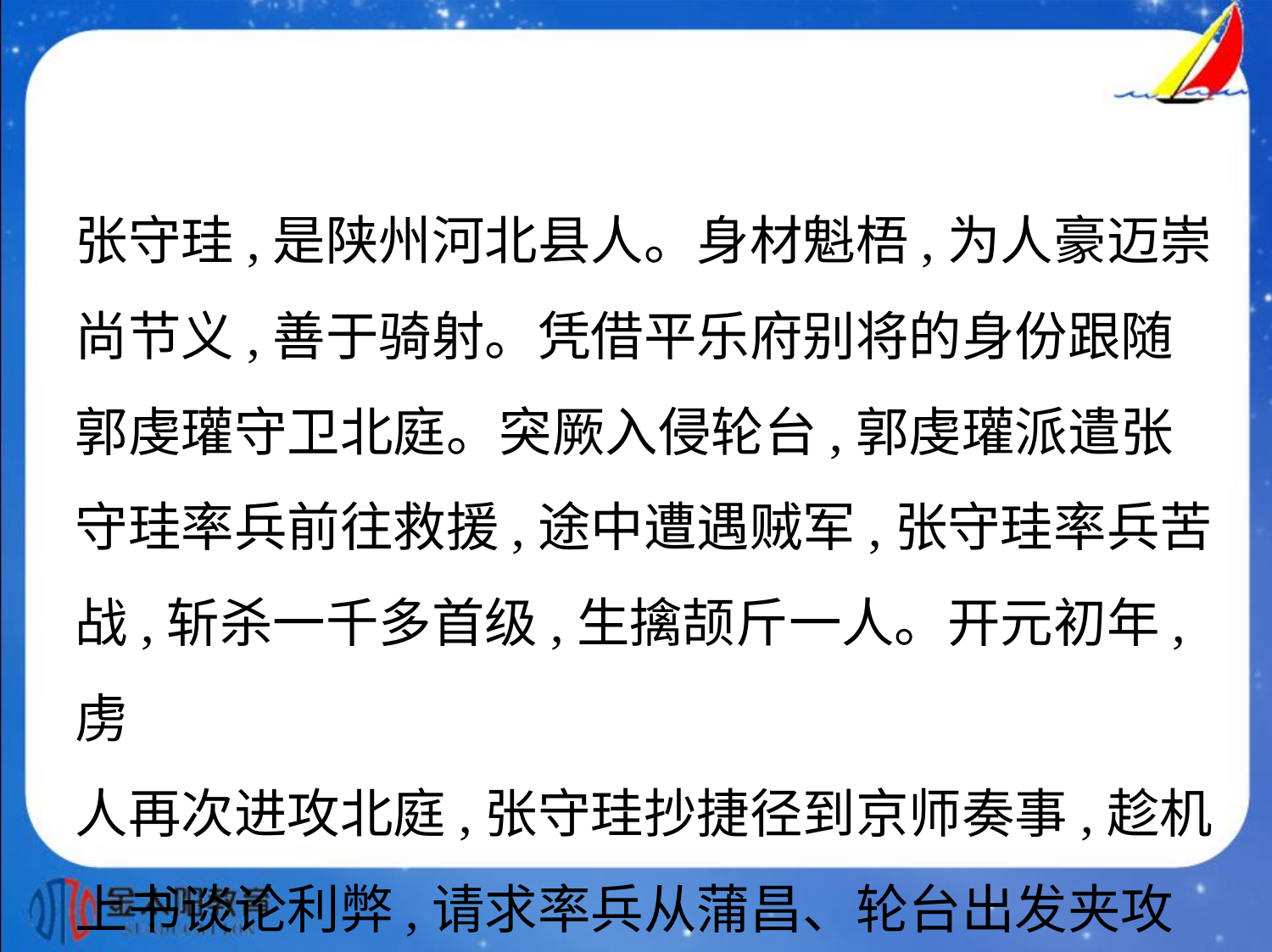

张守珪,是陕州河北县人。身材魁梧,为人豪迈崇
尚节义,善于骑射。凭借平乐府别将的身份跟随
郭虔瓘守卫北庭。突厥入侵轮台,郭虔瓘派遣张
守珪率兵前往救援,途中遭遇贼军,张守珪率兵苦
战,斩杀一千多首级,生擒颉斤一人。开元初年,虏
人再次进攻北庭,张守珪抄捷径到京师奏事,趁机
上书谈论利弊,请求率兵从蒲昌、轮台出发夹攻